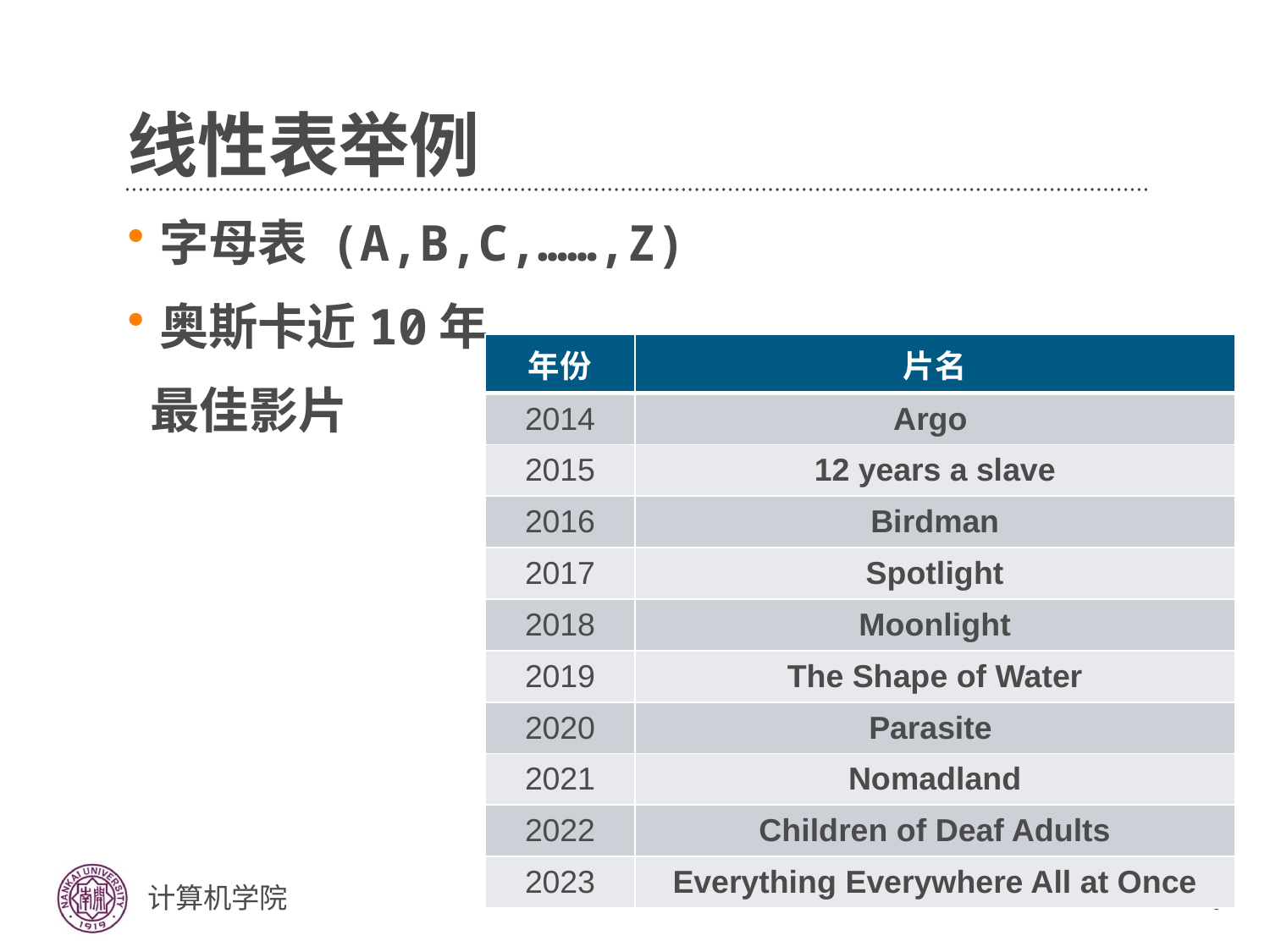

# 线性表举例
字母表 (A,B,C,……,Z)
奥斯卡近10年
 最佳影片

| 年份 | 片名 |
| --- | --- |
| 2014 | Argo |
| 2015 | 12 years a slave |
| 2016 | Birdman |
| 2017 | Spotlight |
| 2018 | Moonlight |
| 2019 | The Shape of Water |
| 2020 | Parasite |
| 2021 | Nomadland |
| 2022 | Children of Deaf Adults |
| 2023 | Everything Everywhere All at Once |
6